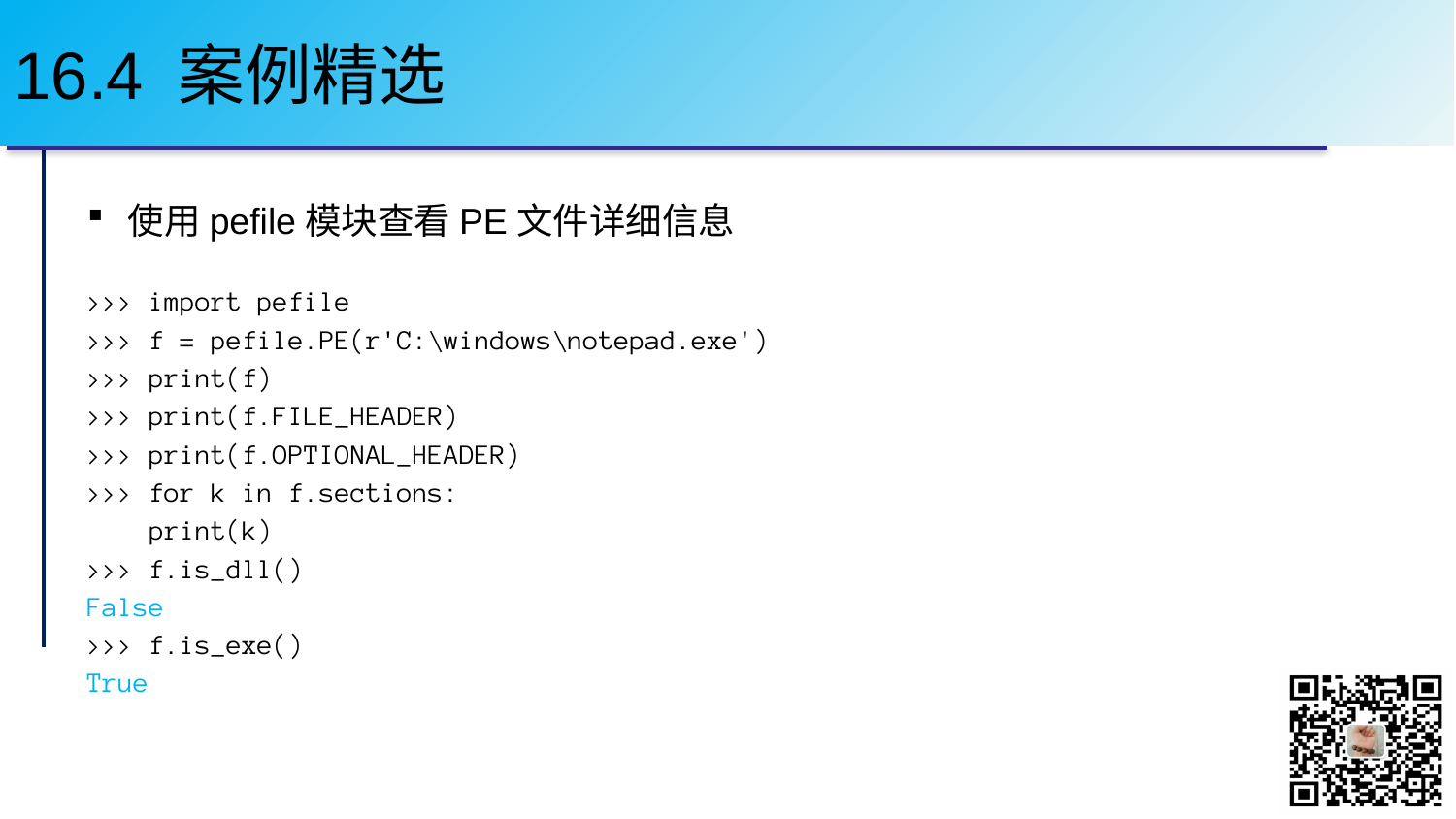

# 16.4 案例精选
使用pefile模块查看PE文件详细信息

>>> import pefile
>>> f = pefile.PE(r'C:\windows\notepad.exe')
>>> print(f)
>>> print(f.FILE_HEADER)
>>> print(f.OPTIONAL_HEADER)
>>> for k in f.sections:
    print(k)
>>> f.is_dll()
False
>>> f.is_exe()
True